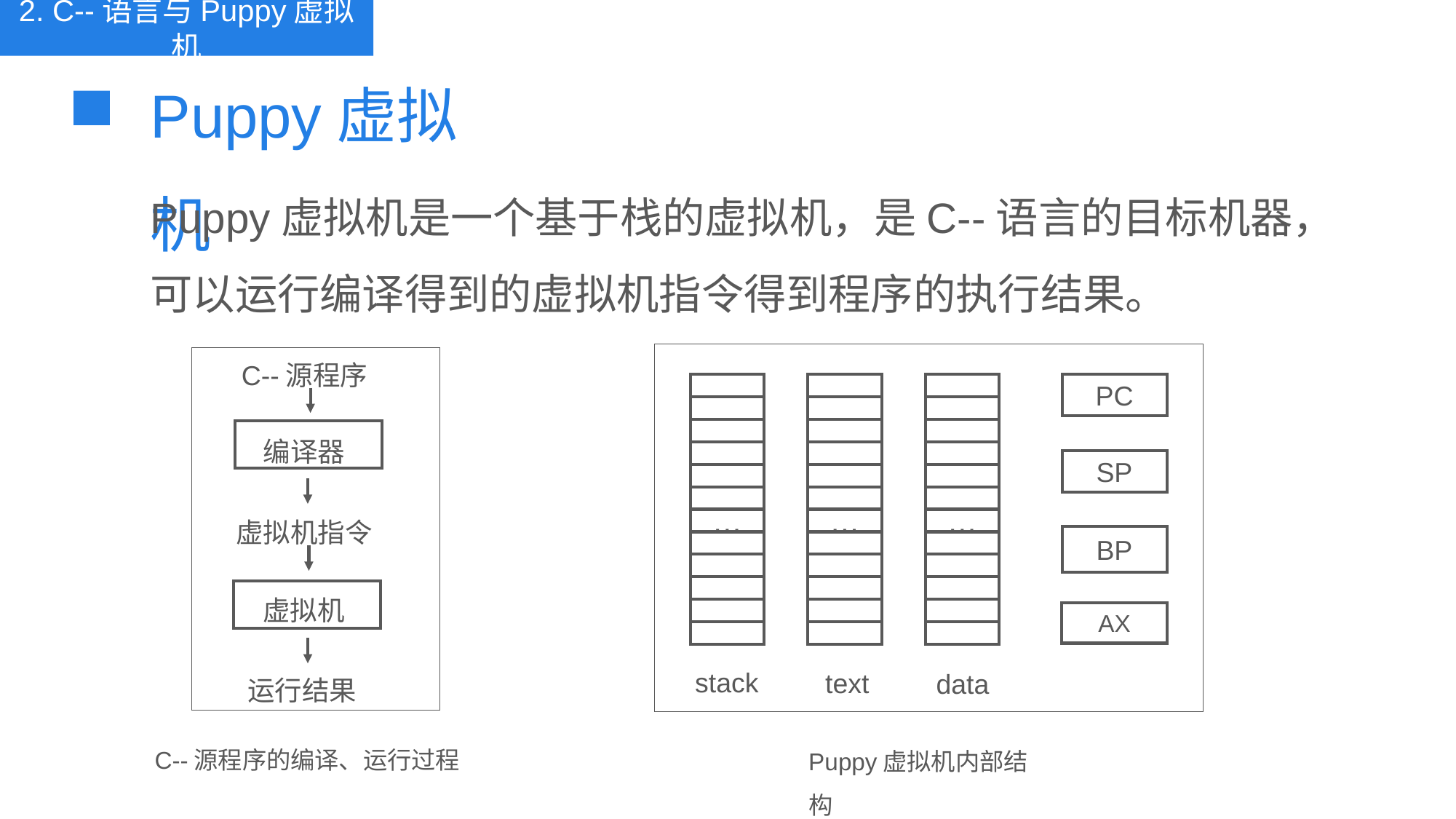

2. C--语言与Puppy虚拟机
Puppy虚拟机

Puppy虚拟机是一个基于栈的虚拟机，是C--语言的目标机器，可以运行编译得到的虚拟机指令得到程序的执行结果。
C--源程序

编译器

虚拟机指令
虚拟机
运行结果

PC

SP

…
…
…
BP

AX

stack
text
data
C--源程序的编译、运行过程
Puppy虚拟机内部结构